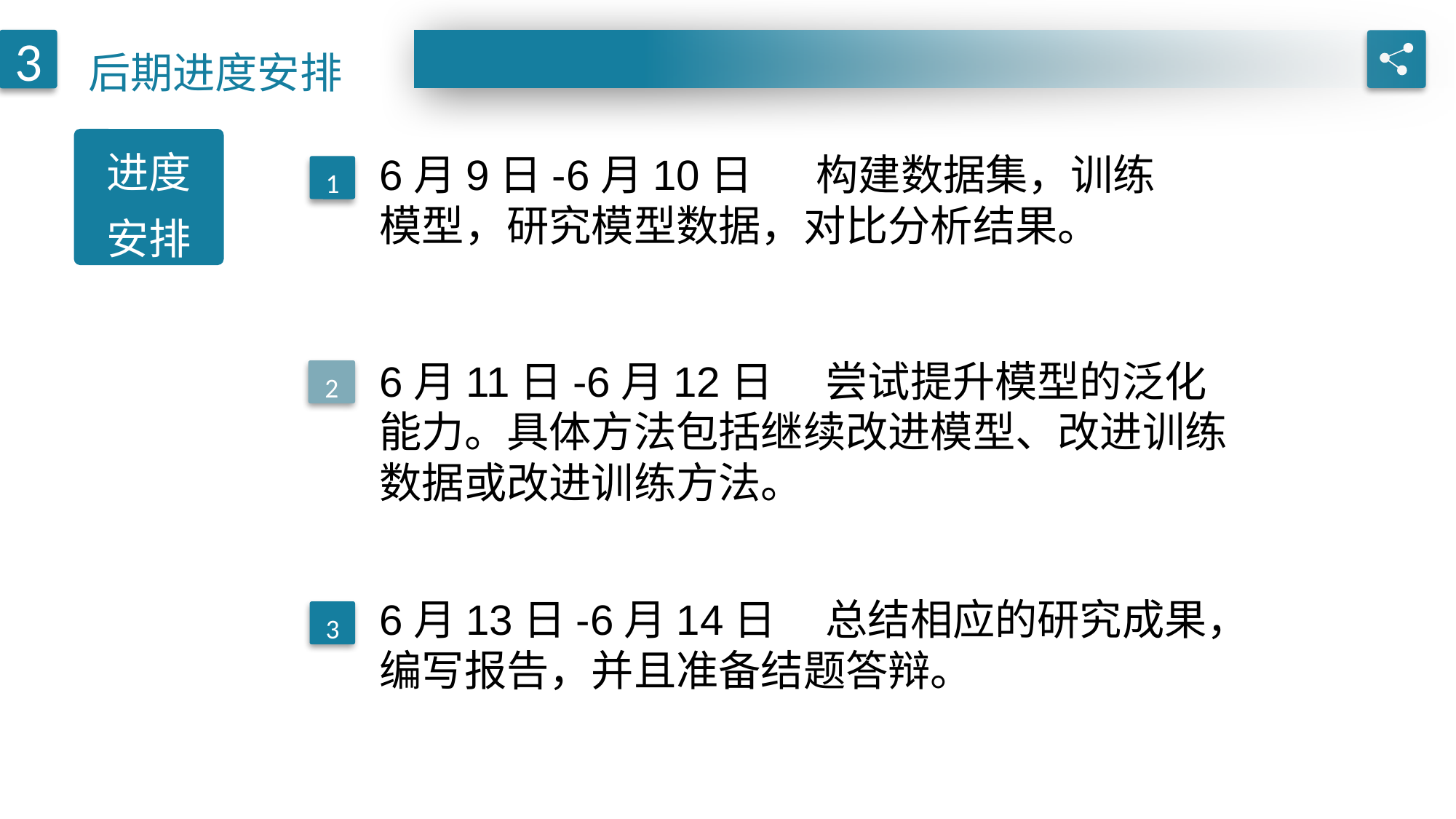

后期进度安排
3

数字电路二维平台设计方案

进度安排
6月9日-6月10日	构建数据集，训练模型，研究模型数据，对比分析结果。
1
6月11日-6月12日	 尝试提升模型的泛化能力。具体方法包括继续改进模型、改进训练数据或改进训练方法。
2
6月13日-6月14日	 总结相应的研究成果，编写报告，并且准备结题答辩。
3